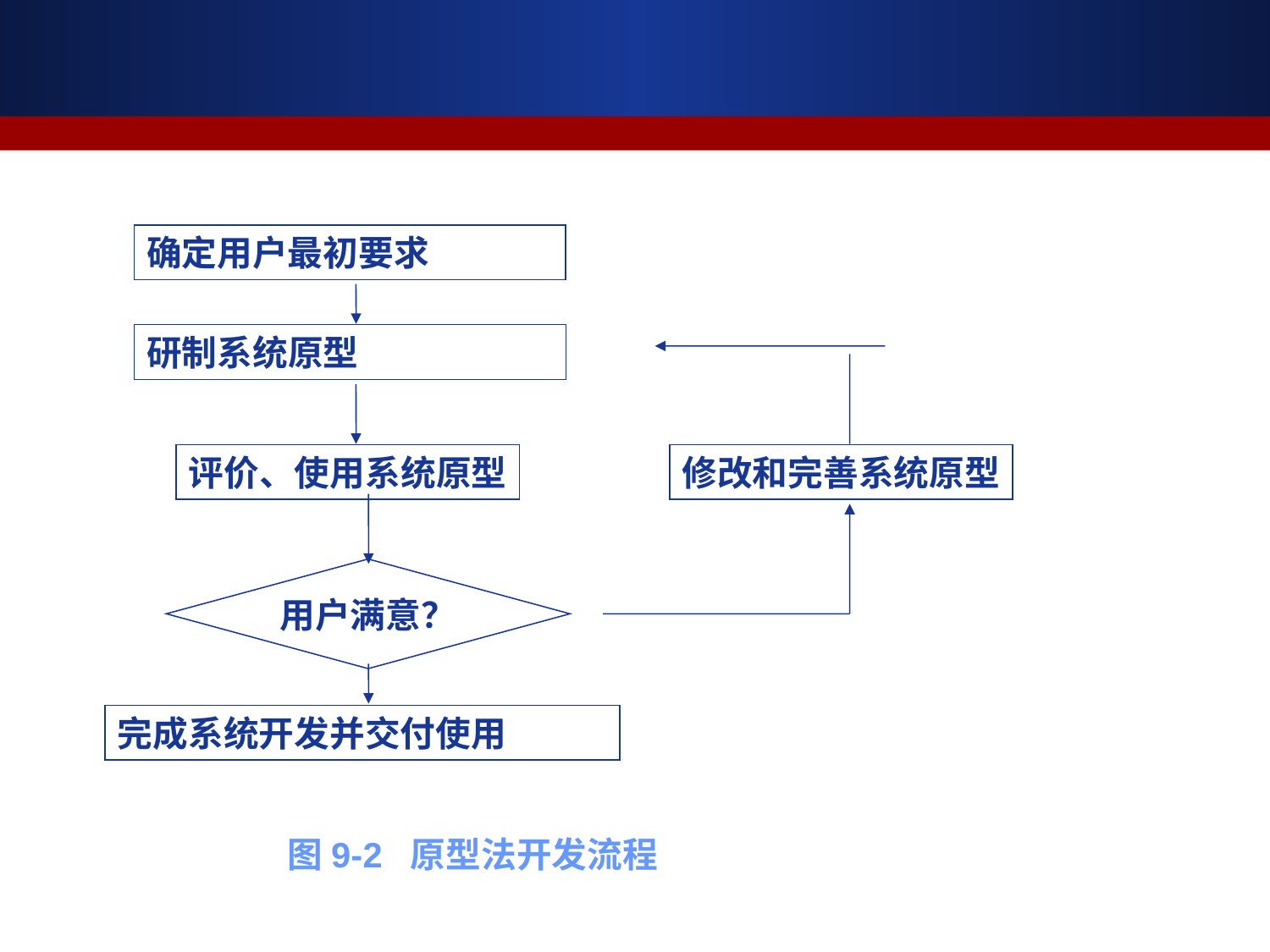

确定用户最初要求

研制系统原型

评价、使用系统原型
修改和完善系统原型

用户满意？

完成系统开发并交付使用

图9-2  原型法开发流程